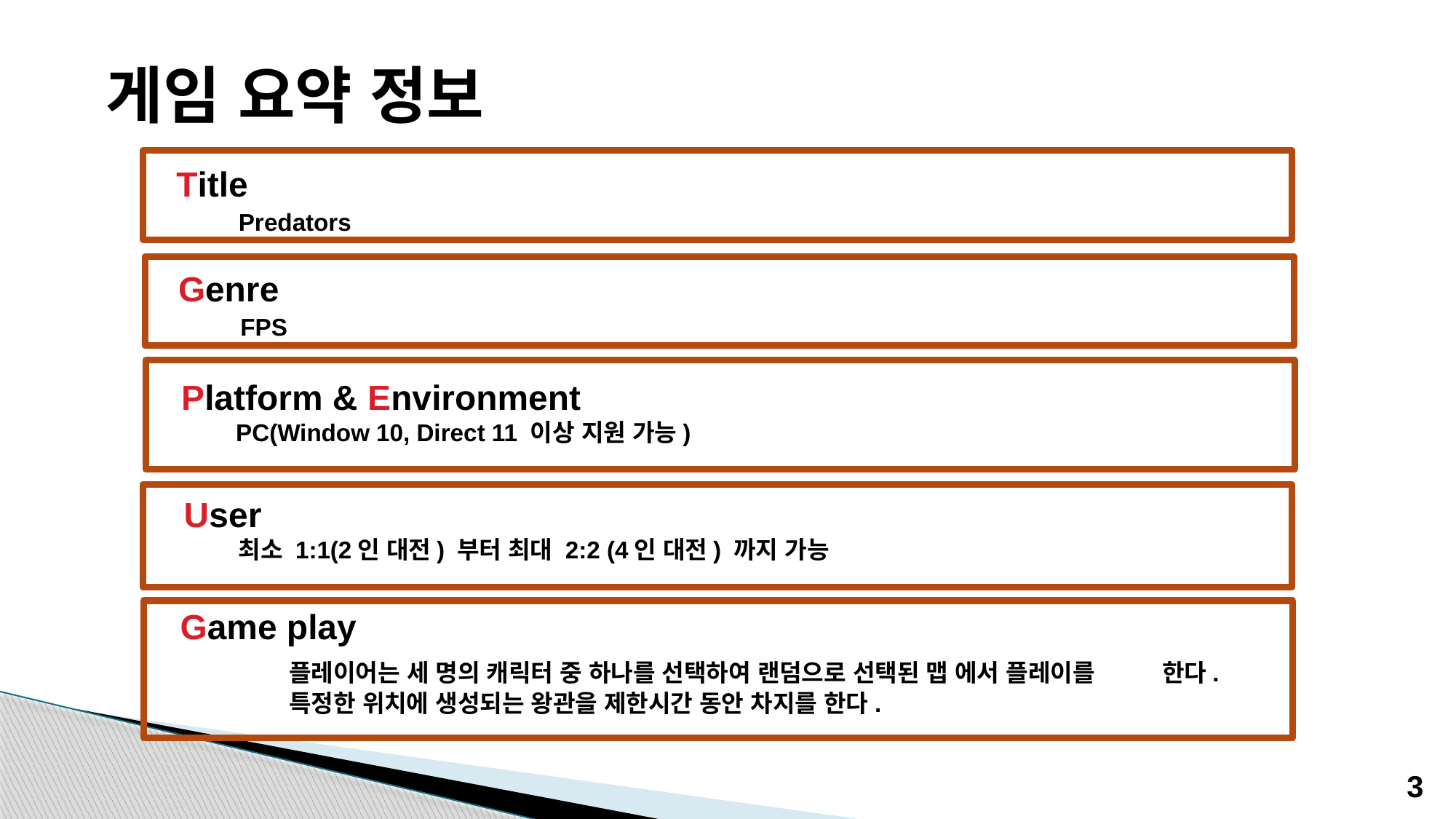

# 게임 요약 정보

Title
 Predators

Genre
 FPS

Platform & Environment
PC(Window 10, Direct 11 이상 지원 가능)

User
최소 1:1(2인 대전) 부터 최대 2:2 (4인 대전) 까지 가능
Game play
	플레이어는 세 명의 캐릭터 중 하나를 선택하여 랜덤으로 선택된 맵 에서 플레이를 	한다.
	특정한 위치에 생성되는 왕관을 제한시간 동안 차지를 한다.

3